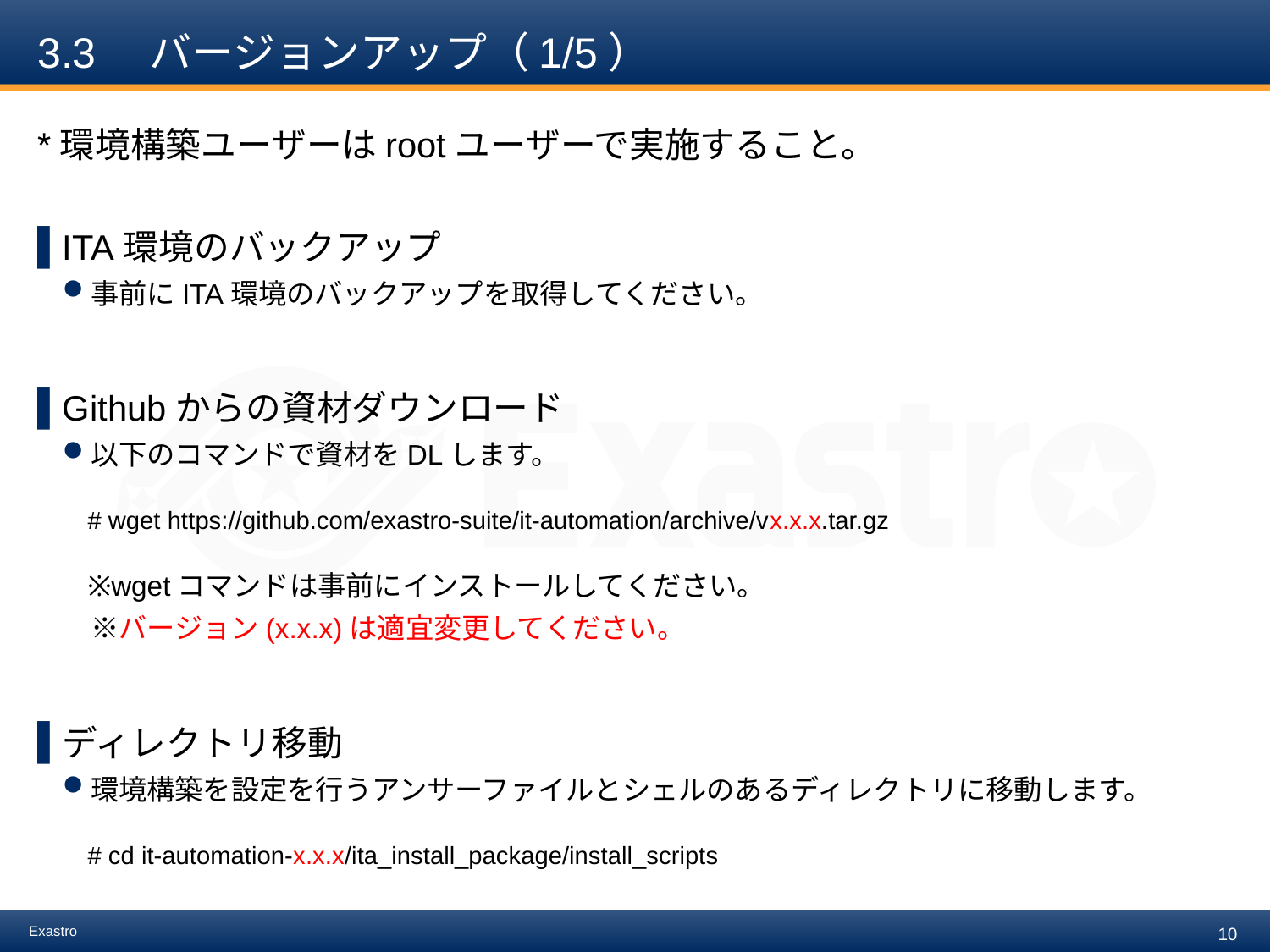

# 3.3　バージョンアップ（1/5）
*環境構築ユーザーはrootユーザーで実施すること。

ITA環境のバックアップ
事前にITA環境のバックアップを取得してください。
Githubからの資材ダウンロード
以下のコマンドで資材をDLします。
# wget https://github.com/exastro-suite/it-automation/archive/vx.x.x.tar.gz
※wgetコマンドは事前にインストールしてください。
　※バージョン(x.x.x)は適宜変更してください。
ディレクトリ移動
環境構築を設定を行うアンサーファイルとシェルのあるディレクトリに移動します。
# cd it-automation-x.x.x/ita_install_package/install_scripts